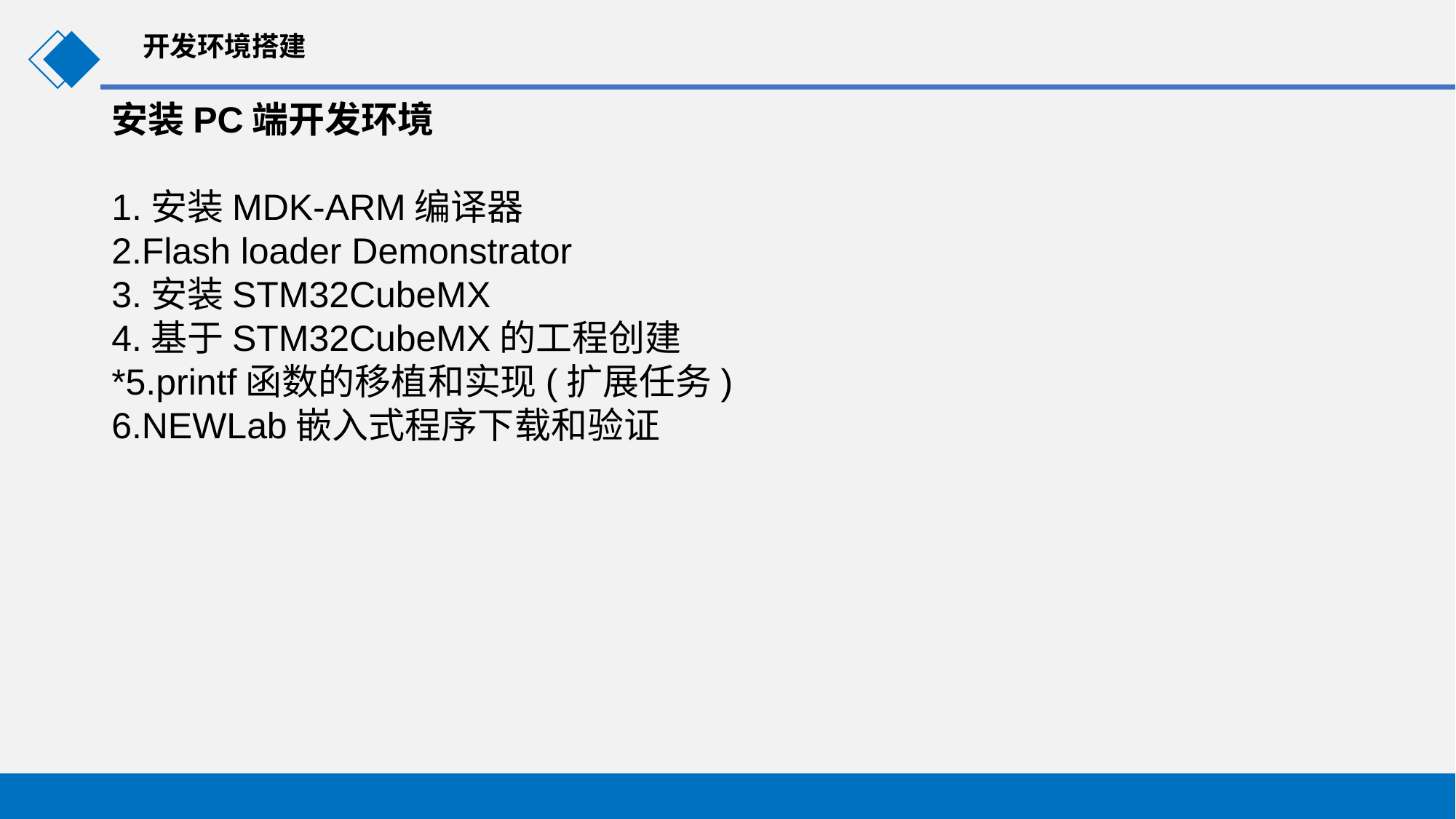

开发环境搭建
安装PC端开发环境

1.安装MDK-ARM编译器
2.Flash loader Demonstrator
3.安装STM32CubeMX
4.基于STM32CubeMX的工程创建
*5.printf函数的移植和实现(扩展任务)
6.NEWLab嵌入式程序下载和验证